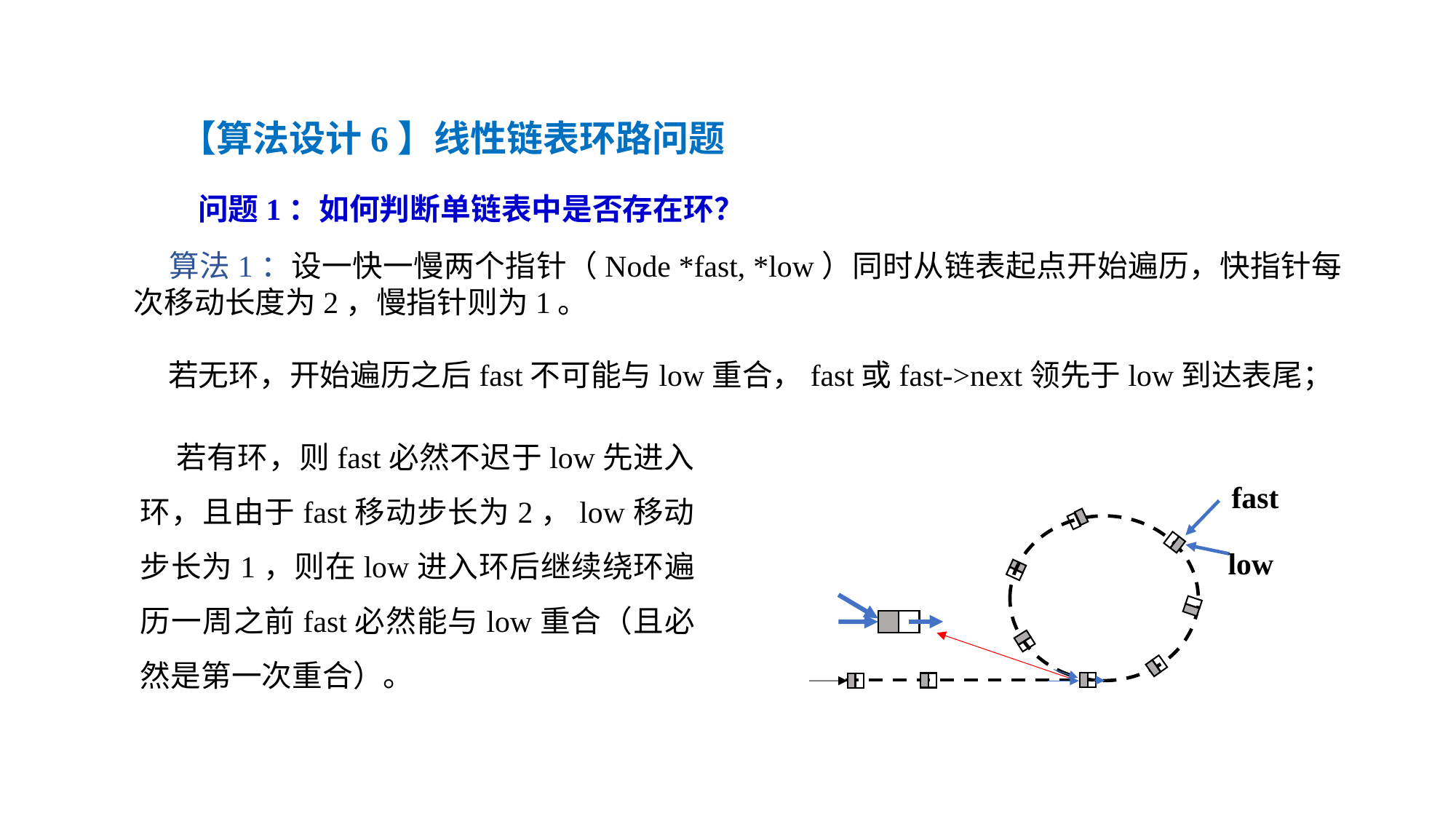

【算法设计6】线性链表环路问题
问题1：如何判断单链表中是否存在环？
    算法1：设一快一慢两个指针（Node *fast, *low）同时从链表起点开始遍历，快指针每次移动长度为2，慢指针则为1。

    若无环，开始遍历之后fast不可能与low重合，fast或fast->next领先于low到达表尾；
    若有环，则fast必然不迟于low先进入环，且由于fast移动步长为2，low移动步长为1，则在low进入环后继续绕环遍历一周之前fast必然能与low重合（且必然是第一次重合）。
fast

 low